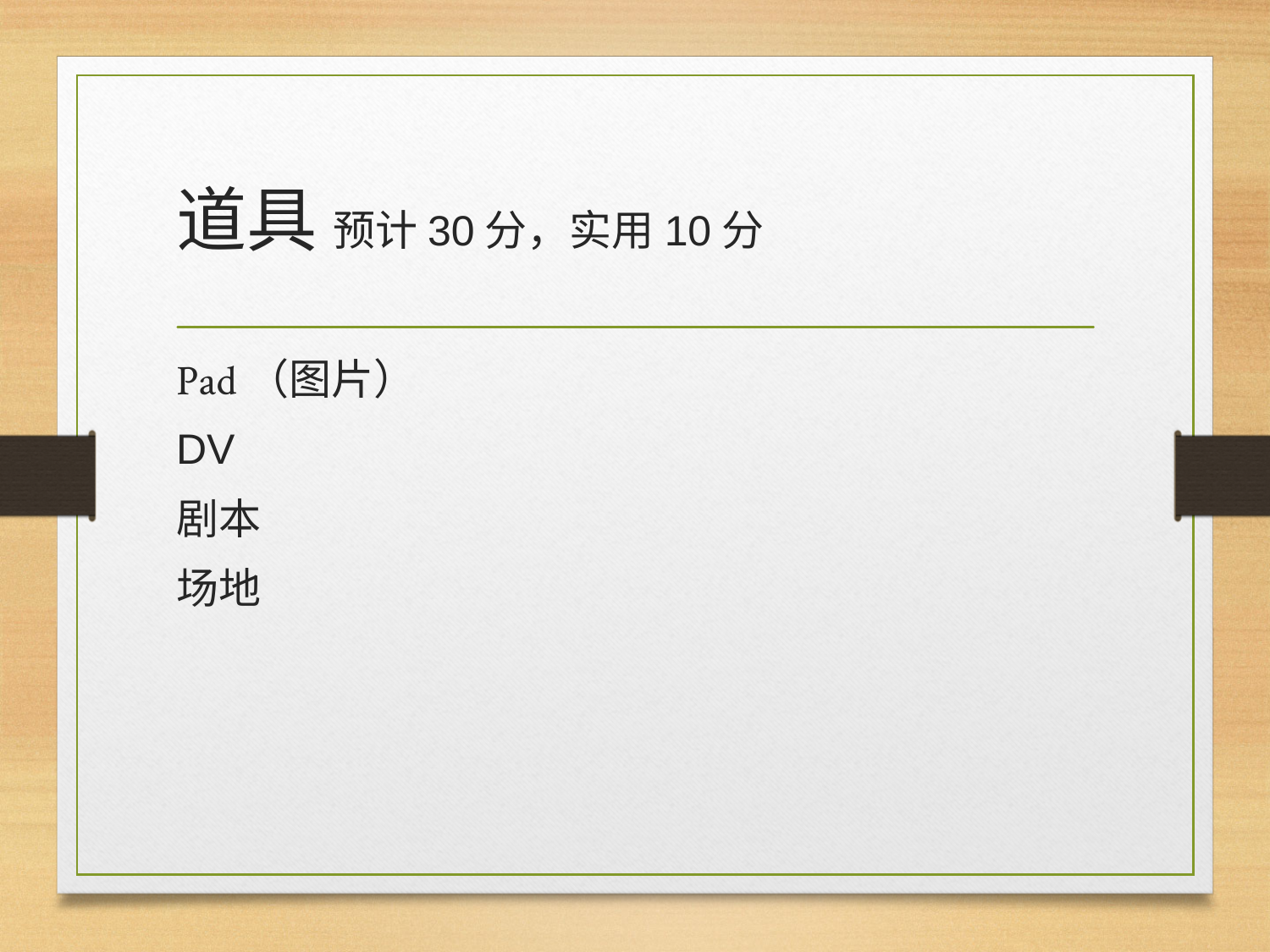

# 道具 预计30分，实用10分
Pad（图片）
DV
剧本
场地